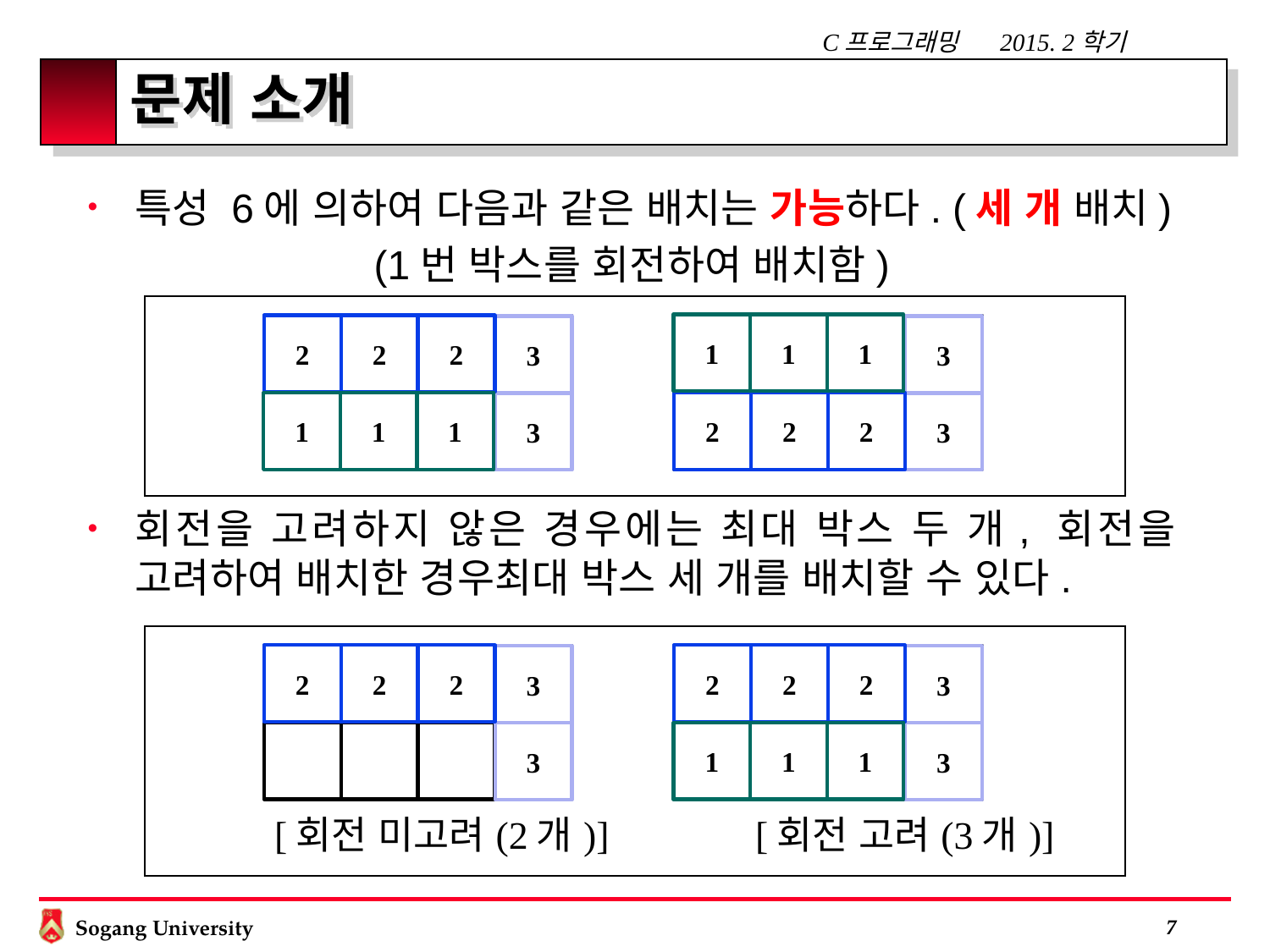

# 문제 소개
특성 6에 의하여 다음과 같은 배치는 가능하다. (세 개 배치)
(1번 박스를 회전하여 배치함)

회전을 고려하지 않은 경우에는 최대 박스 두 개, 회전을 고려하여 배치한 경우최대 박스 세 개를 배치할 수 있다.
|  |
| --- |
1
1
1
2
2
2

3
3

2
2
2
1
1
1
3
3
| [회전 미고려(2개)] [회전 고려(3개)] |
| --- |
2
2
2
2
2
2

3
3

1
1
1
3
3
 7